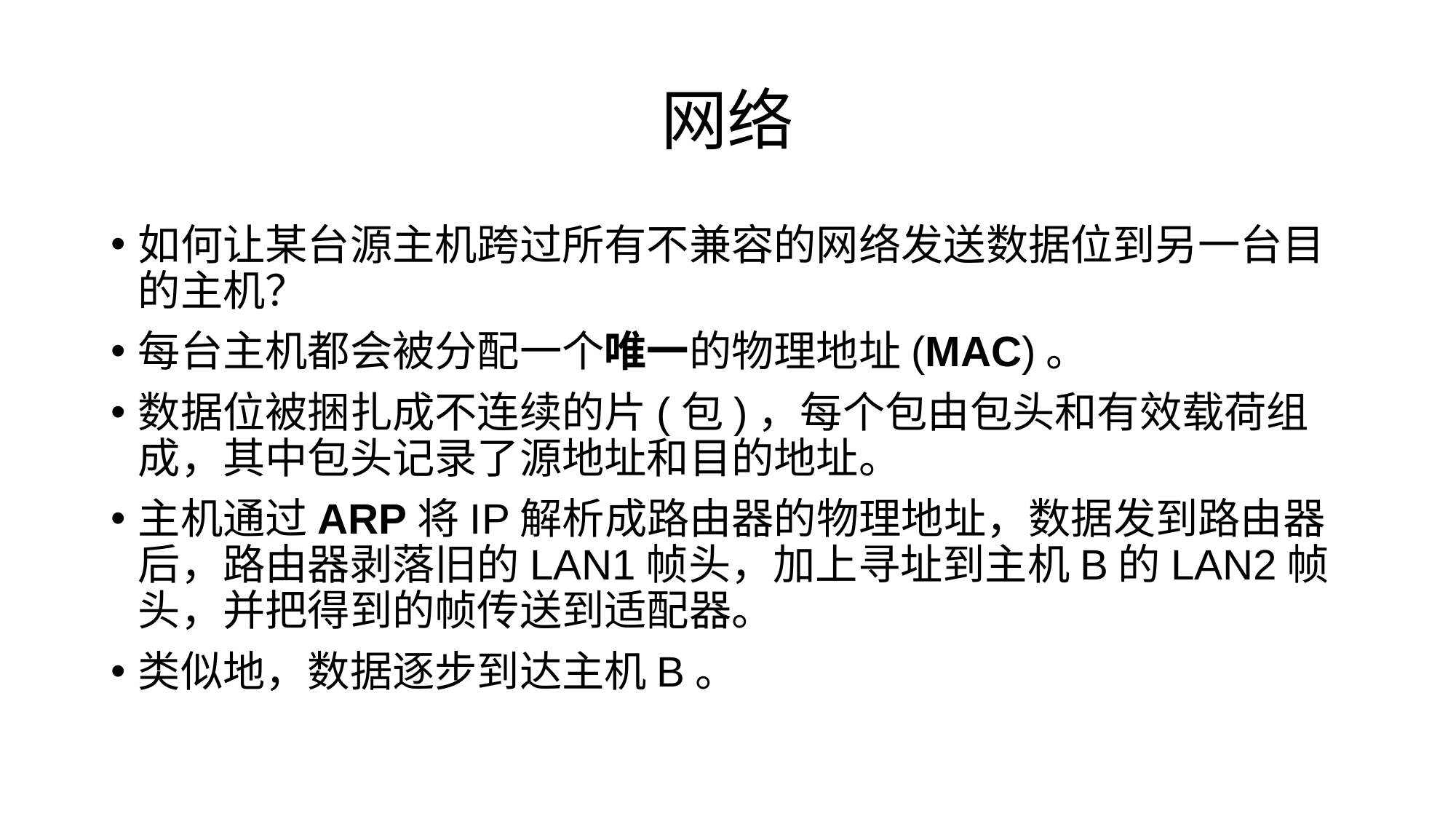

# 网络
如何让某台源主机跨过所有不兼容的网络发送数据位到另一台目的主机？
每台主机都会被分配一个唯一的物理地址(MAC)。
数据位被捆扎成不连续的片(包)，每个包由包头和有效载荷组成，其中包头记录了源地址和目的地址。
主机通过ARP将IP解析成路由器的物理地址，数据发到路由器后，路由器剥落旧的LAN1帧头，加上寻址到主机B的LAN2帧头，并把得到的帧传送到适配器。
类似地，数据逐步到达主机B。